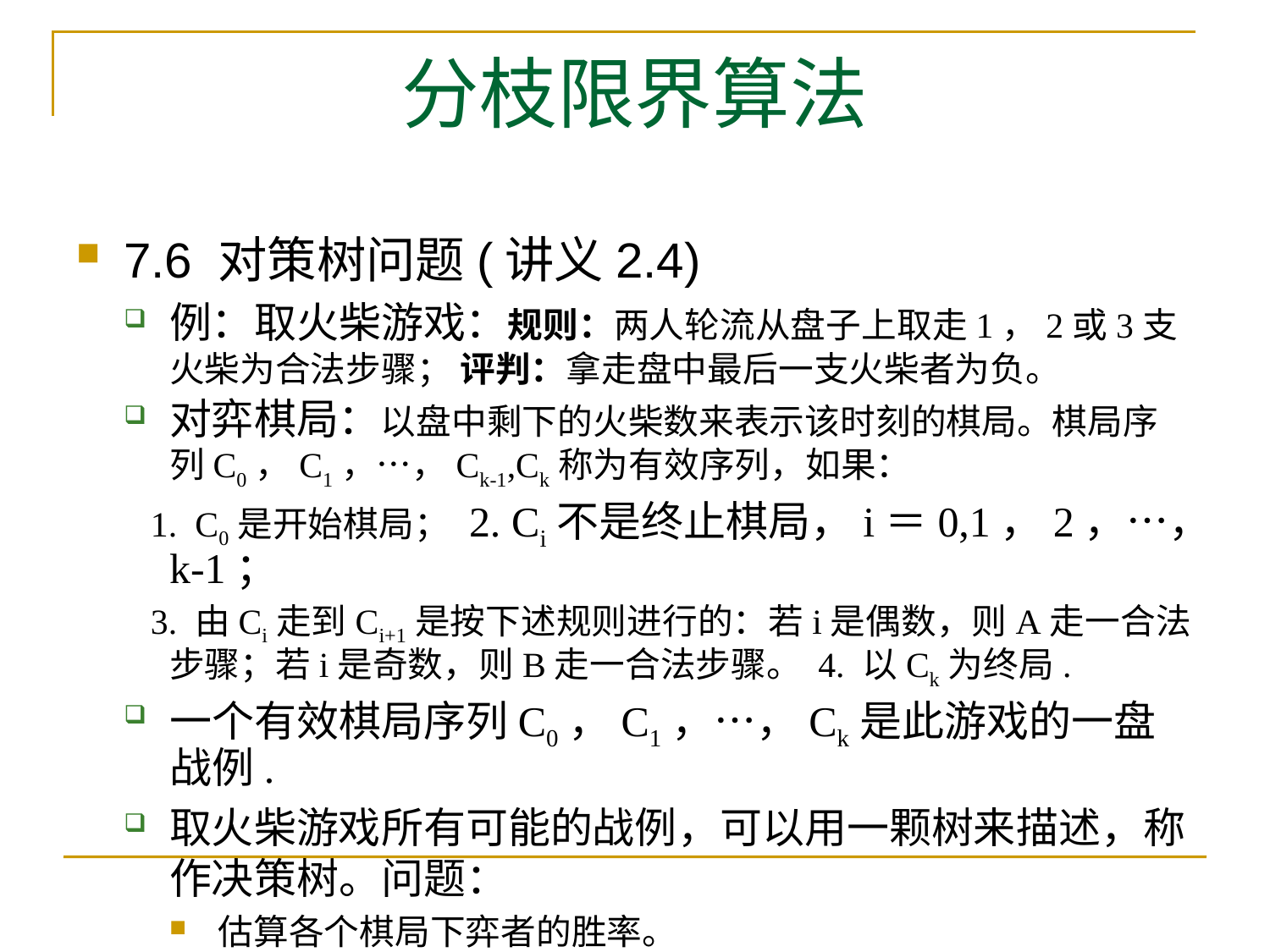

# 分枝限界算法
7.6 对策树问题(讲义2.4)
例：取火柴游戏：规则：两人轮流从盘子上取走1，2或3支火柴为合法步骤； 评判：拿走盘中最后一支火柴者为负。
对弈棋局：以盘中剩下的火柴数来表示该时刻的棋局。棋局序列C0，C1，…，Ck-1,Ck称为有效序列，如果：
   1.  C0是开始棋局； 2. Ci不是终止棋局，i＝0,1，2，…，k-1；
   3. 由Ci走到Ci+1是按下述规则进行的：若i是偶数，则A走一合法步骤；若i是奇数，则B走一合法步骤。 4. 以Ck为终局.
一个有效棋局序列C0，C1，…，Ck是此游戏的一盘战例.
取火柴游戏所有可能的战例，可以用一颗树来描述，称作决策树。问题：
估算各个棋局下弈者的胜率。